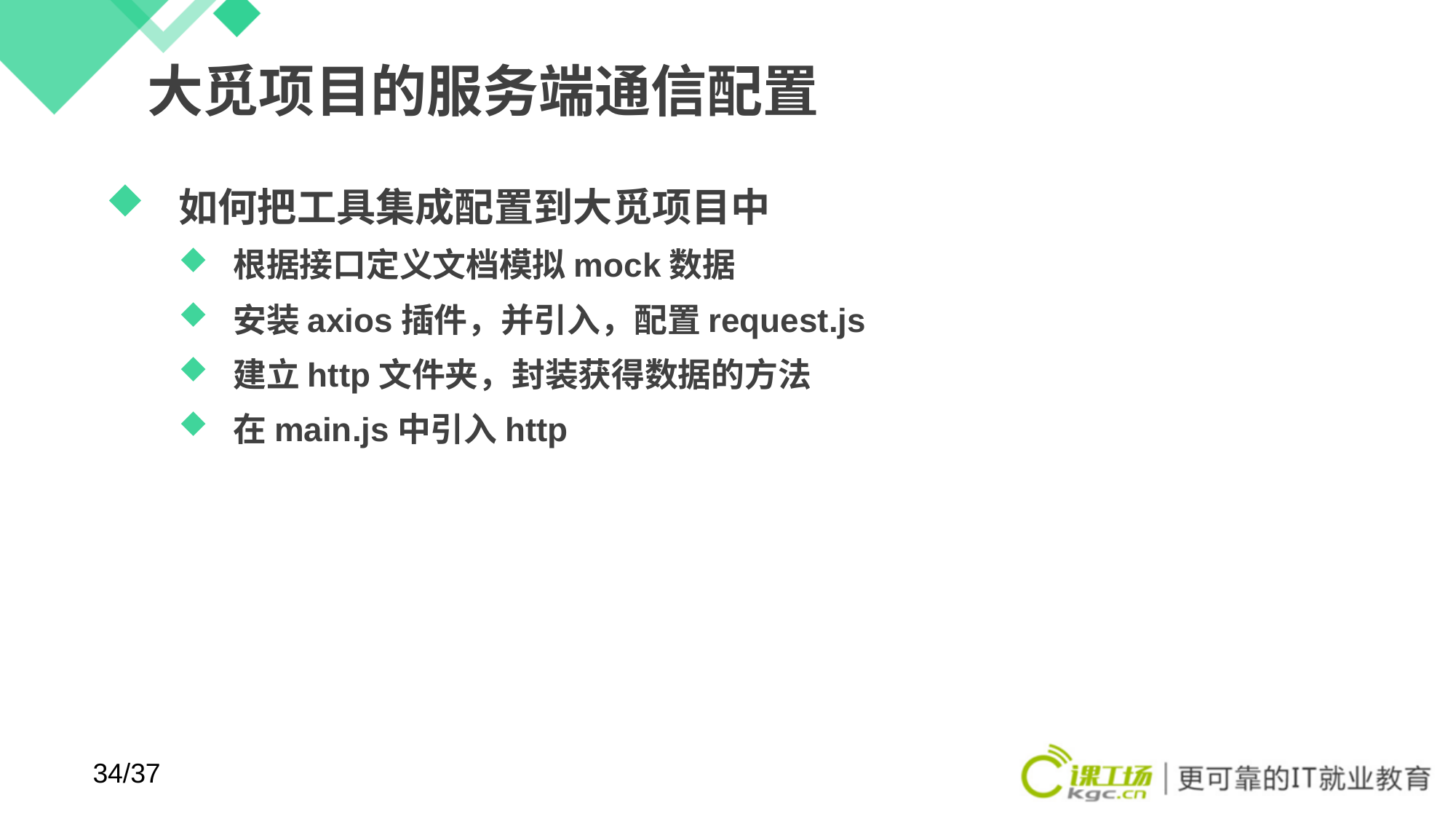

# 大觅项目的服务端通信配置

如何把工具集成配置到大觅项目中
根据接口定义文档模拟mock数据
安装axios插件，并引入，配置request.js
建立http文件夹，封装获得数据的方法
在main.js中引入http